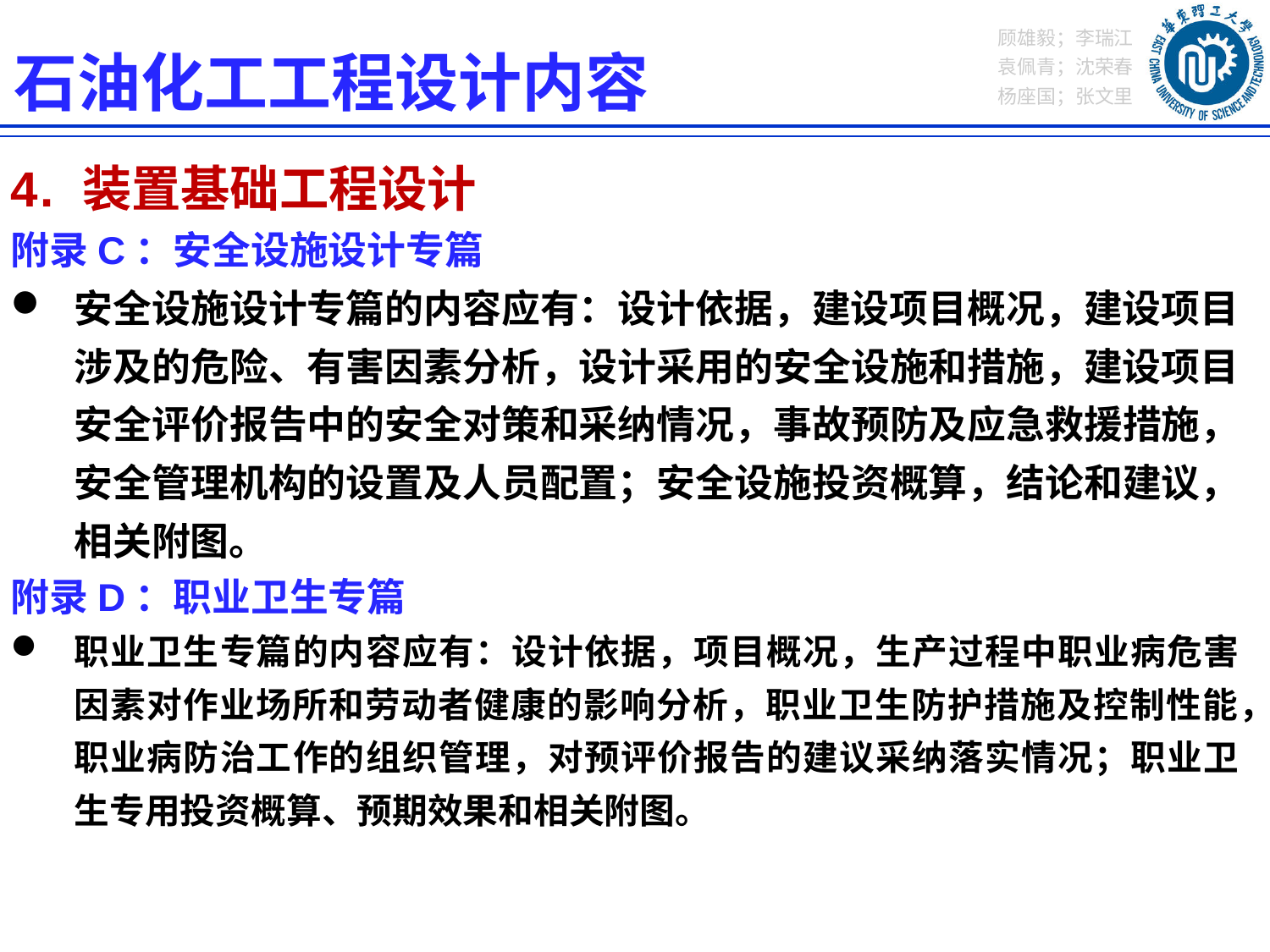

石油化工工程设计内容
装置基础工程设计
附录C：安全设施设计专篇
安全设施设计专篇的内容应有：设计依据，建设项目概况，建设项目涉及的危险、有害因素分析，设计采用的安全设施和措施，建设项目安全评价报告中的安全对策和采纳情况，事故预防及应急救援措施，安全管理机构的设置及人员配置；安全设施投资概算，结论和建议，相关附图。
附录D：职业卫生专篇
职业卫生专篇的内容应有：设计依据，项目概况，生产过程中职业病危害因素对作业场所和劳动者健康的影响分析，职业卫生防护措施及控制性能，职业病防治工作的组织管理，对预评价报告的建议采纳落实情况；职业卫生专用投资概算、预期效果和相关附图。